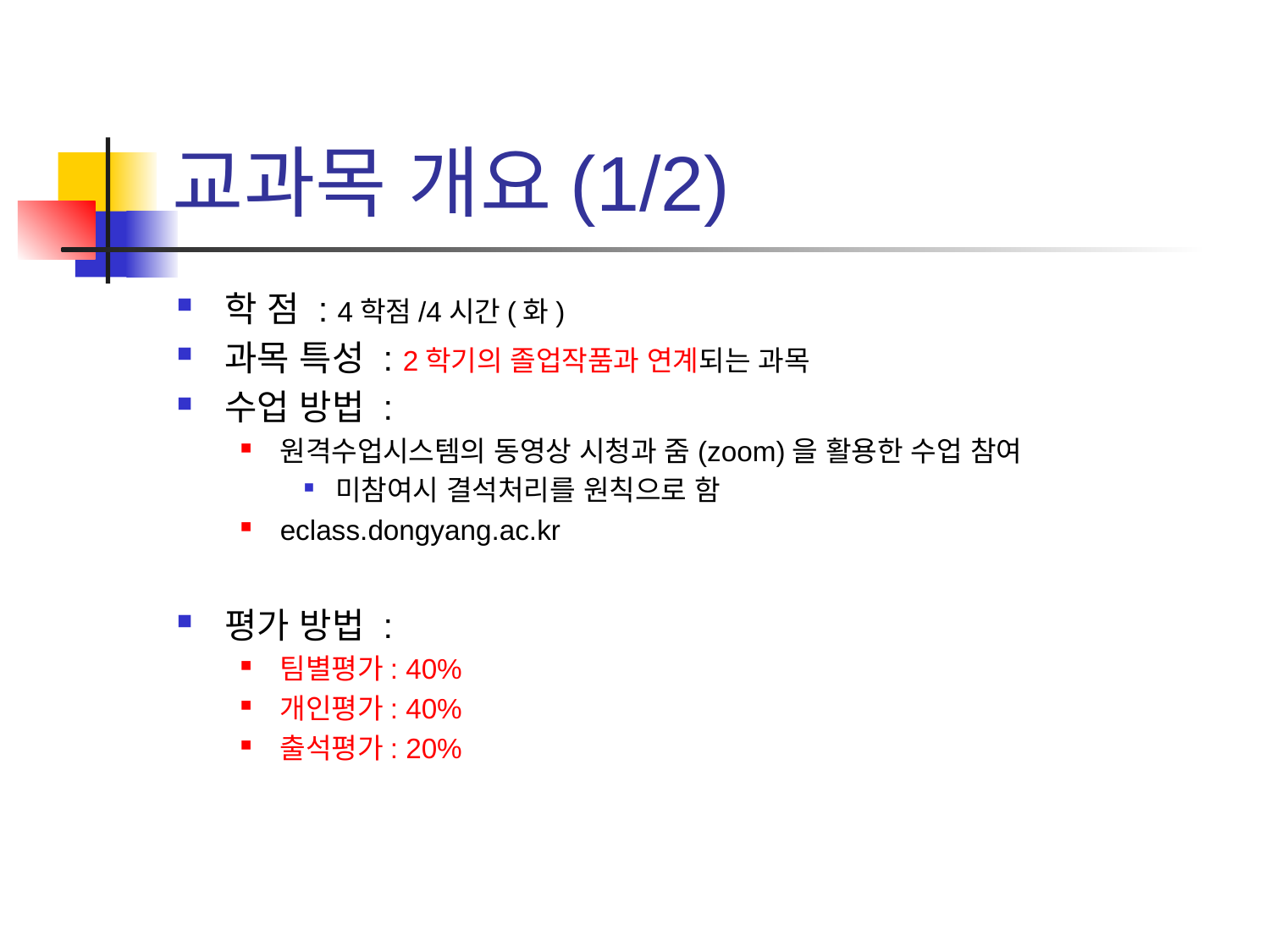

# 교과목 개요(1/2)
학 점 : 4학점/4시간(화)
과목 특성 : 2학기의 졸업작품과 연계되는 과목
수업 방법 :
원격수업시스템의 동영상 시청과 줌(zoom)을 활용한 수업 참여
미참여시 결석처리를 원칙으로 함
eclass.dongyang.ac.kr

평가 방법 :
팀별평가: 40%
개인평가: 40%
출석평가: 20%